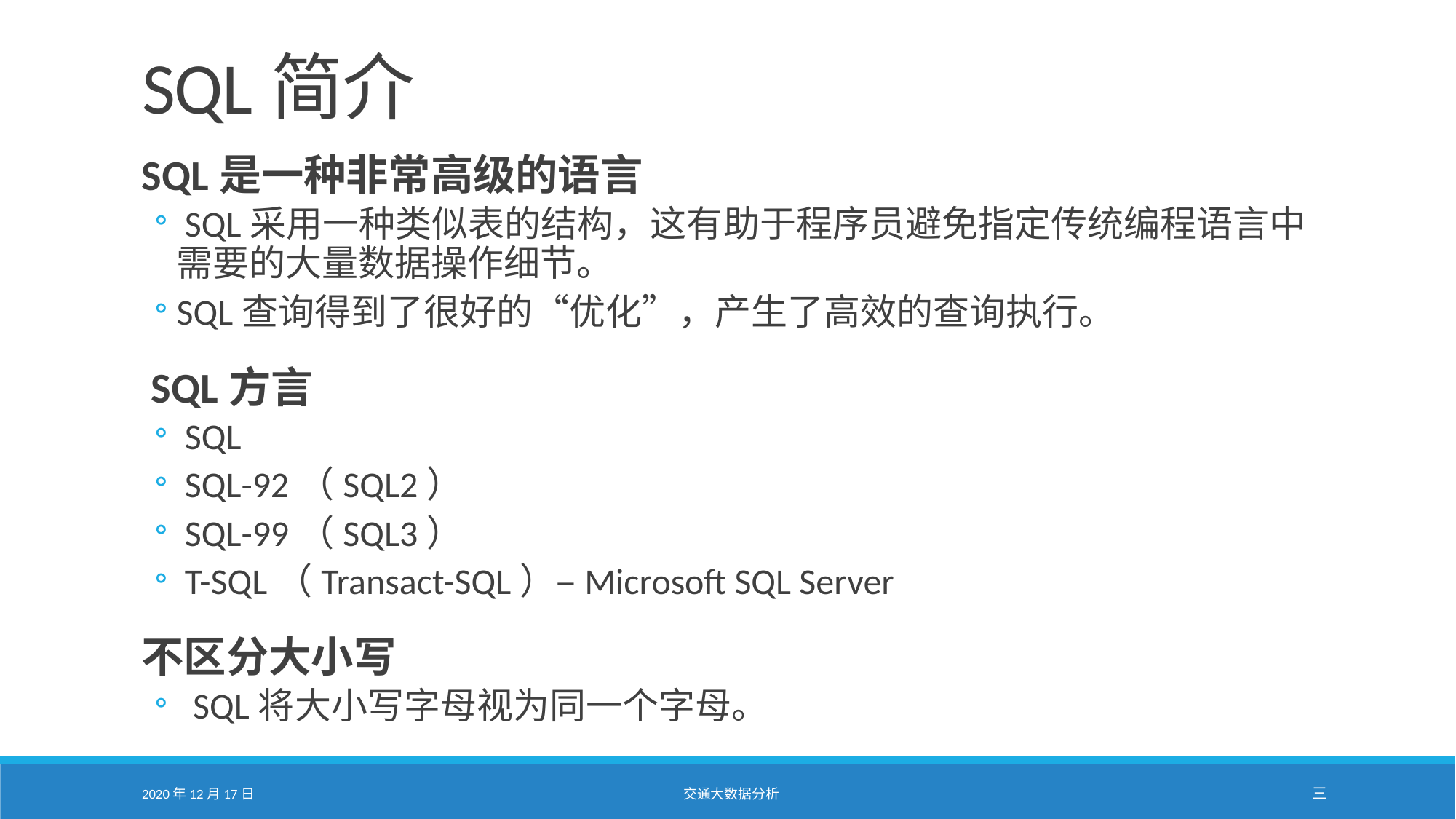

# SQL简介
SQL是一种非常高级的语言
 SQL采用一种类似表的结构，这有助于程序员避免指定传统编程语言中需要的大量数据操作细节。
SQL查询得到了很好的“优化”，产生了高效的查询执行。
 SQL方言
 SQL
 SQL-92（SQL2）
 SQL-99（SQL3）
 T-SQL（Transact-SQL）–Microsoft SQL Server
不区分大小写
  SQL将大小写字母视为同一个字母。
2020年12月17日
交通大数据分析
三